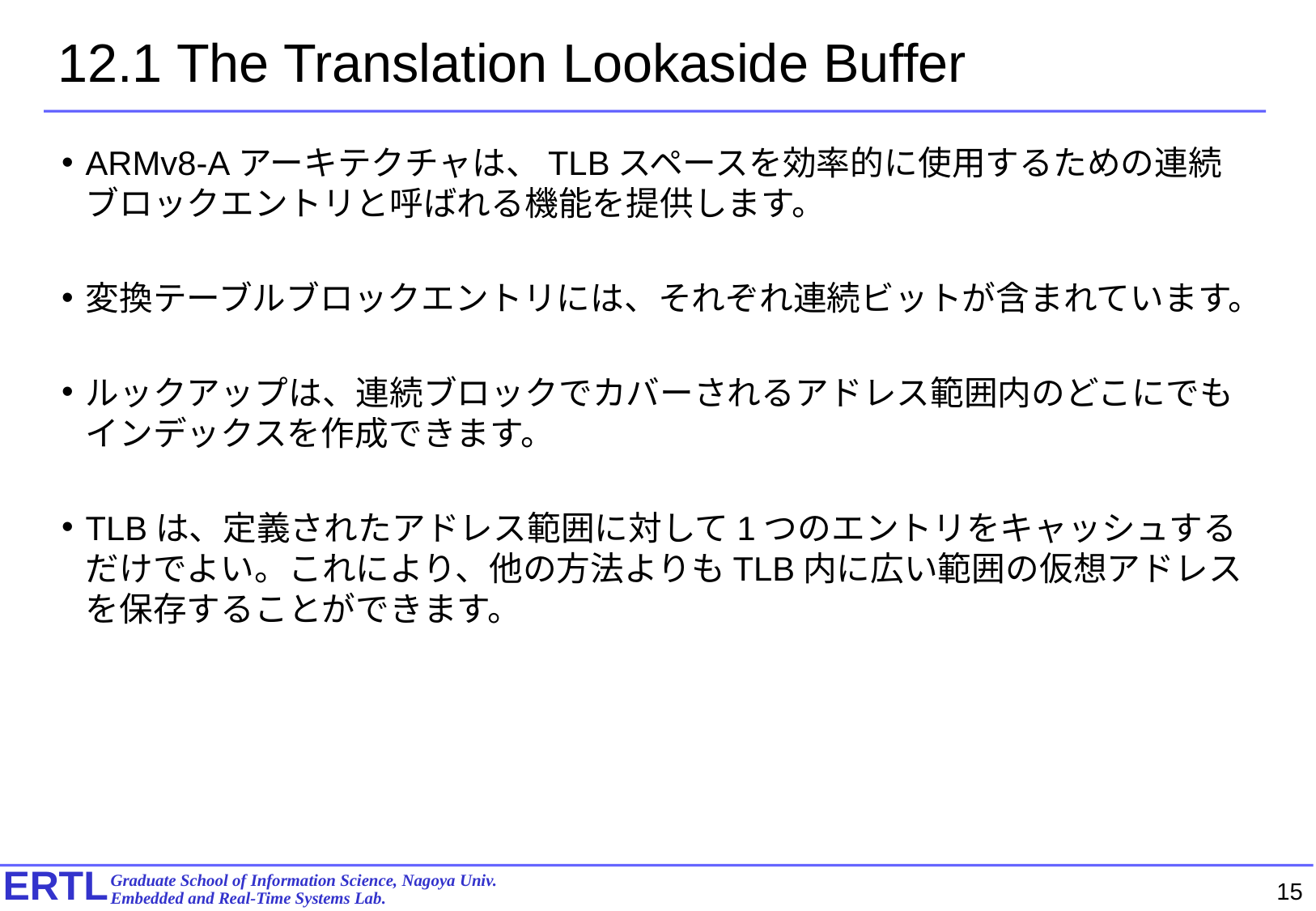

# 12.1 The Translation Lookaside Buffer
ARMv8-Aアーキテクチャは、TLBスペースを効率的に使用するための連続ブロックエントリと呼ばれる機能を提供します。

変換テーブルブロックエントリには、それぞれ連続ビットが含まれています。

ルックアップは、連続ブロックでカバーされるアドレス範囲内のどこにでもインデックスを作成できます。

TLBは、定義されたアドレス範囲に対して1つのエントリをキャッシュするだけでよい。これにより、他の方法よりもTLB内に広い範囲の仮想アドレスを保存することができます。

15